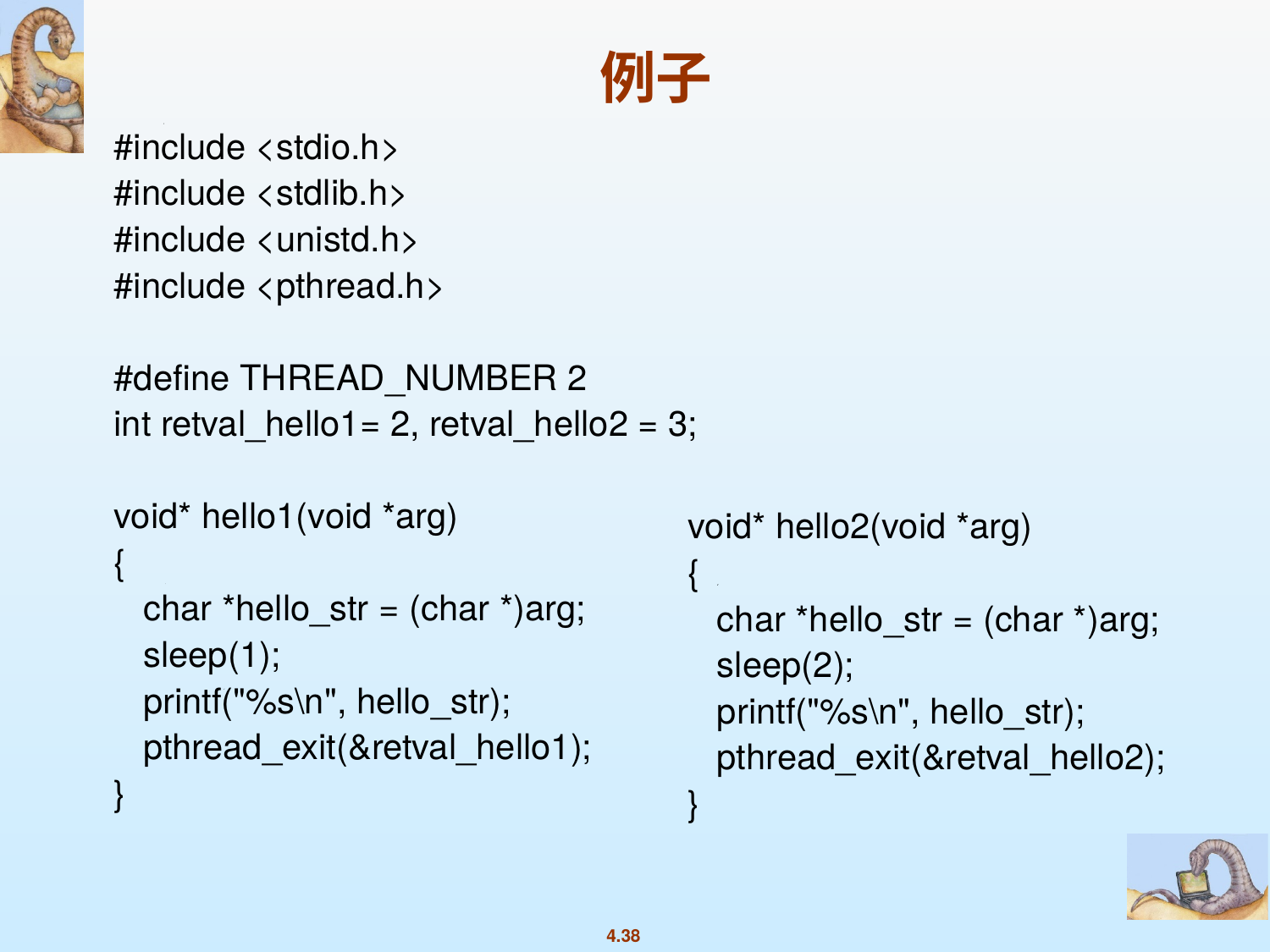

# 例子
#include <stdio.h>
#include <stdlib.h>
#include <unistd.h>
#include <pthread.h>

#define THREAD_NUMBER 2
int retval_hello1= 2, retval_hello2 = 3;

void* hello1(void *arg)
{
   char *hello_str = (char *)arg;
   sleep(1);
   printf("%s\n", hello_str);
   pthread_exit(&retval_hello1);
}

void* hello2(void *arg)
{
   char *hello_str = (char *)arg;
   sleep(2);
   printf("%s\n", hello_str);
   pthread_exit(&retval_hello2);
}